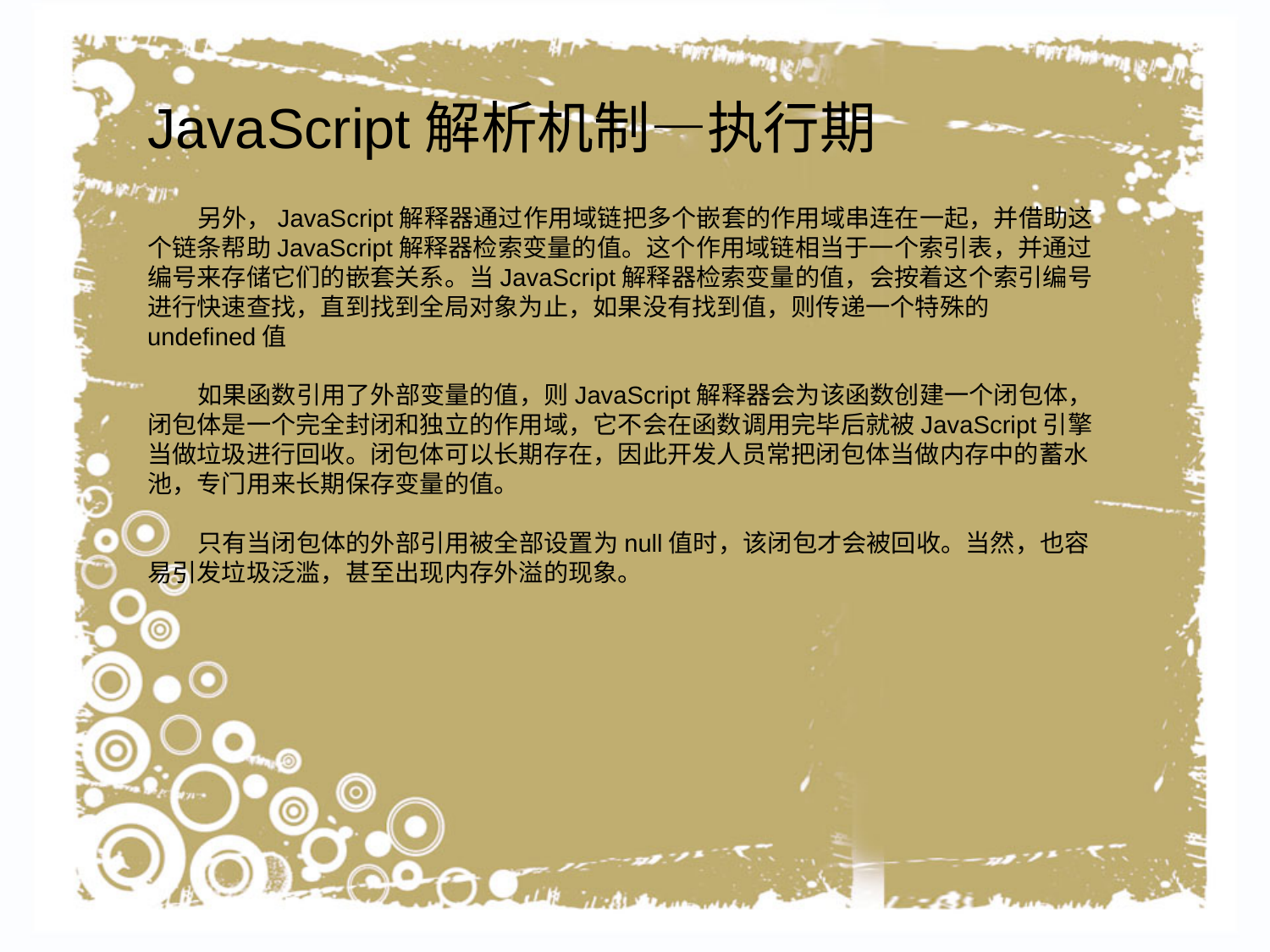

JavaScript解析机制—执行期
        另外，JavaScript解释器通过作用域链把多个嵌套的作用域串连在一起，并借助这个链条帮助JavaScript解释器检索变量的值。这个作用域链相当于一个索引表，并通过编号来存储它们的嵌套关系。当JavaScript解释器检索变量的值，会按着这个索引编号进行快速查找，直到找到全局对象为止，如果没有找到值，则传递一个特殊的undefined值

        如果函数引用了外部变量的值，则JavaScript解释器会为该函数创建一个闭包体，闭包体是一个完全封闭和独立的作用域，它不会在函数调用完毕后就被JavaScript引擎当做垃圾进行回收。闭包体可以长期存在，因此开发人员常把闭包体当做内存中的蓄水池，专门用来长期保存变量的值。

        只有当闭包体的外部引用被全部设置为null值时，该闭包才会被回收。当然，也容易引发垃圾泛滥，甚至出现内存外溢的现象。